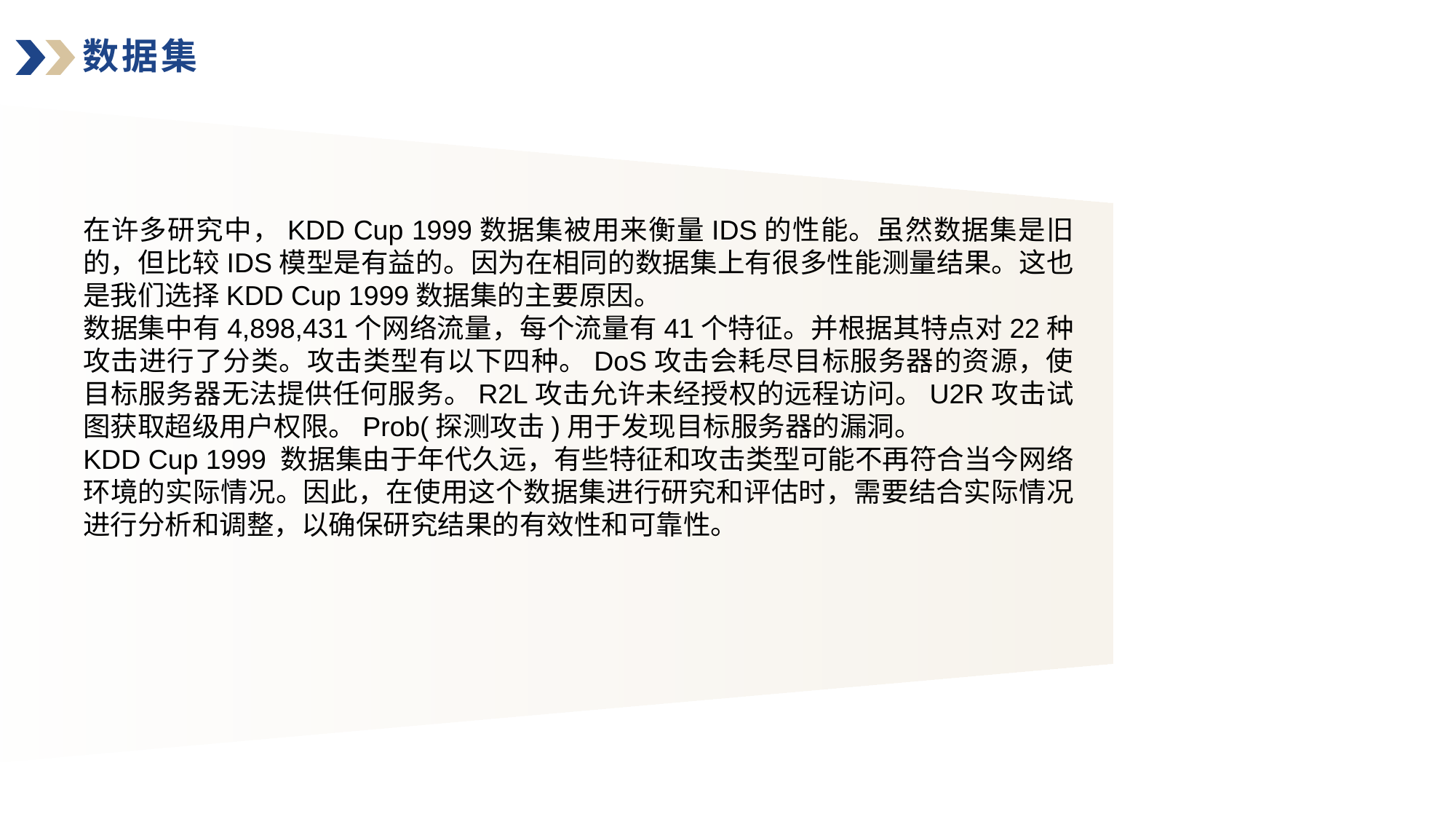

# 数据集
在许多研究中，KDD Cup 1999数据集被用来衡量IDS的性能。虽然数据集是旧的，但比较IDS模型是有益的。因为在相同的数据集上有很多性能测量结果。这也是我们选择KDD Cup 1999数据集的主要原因。
数据集中有4,898,431个网络流量，每个流量有41个特征。并根据其特点对22种攻击进行了分类。攻击类型有以下四种。DoS攻击会耗尽目标服务器的资源，使目标服务器无法提供任何服务。R2L攻击允许未经授权的远程访问。U2R攻击试图获取超级用户权限。Prob(探测攻击)用于发现目标服务器的漏洞。
KDD Cup 1999 数据集由于年代久远，有些特征和攻击类型可能不再符合当今网络环境的实际情况。因此，在使用这个数据集进行研究和评估时，需要结合实际情况进行分析和调整，以确保研究结果的有效性和可靠性。